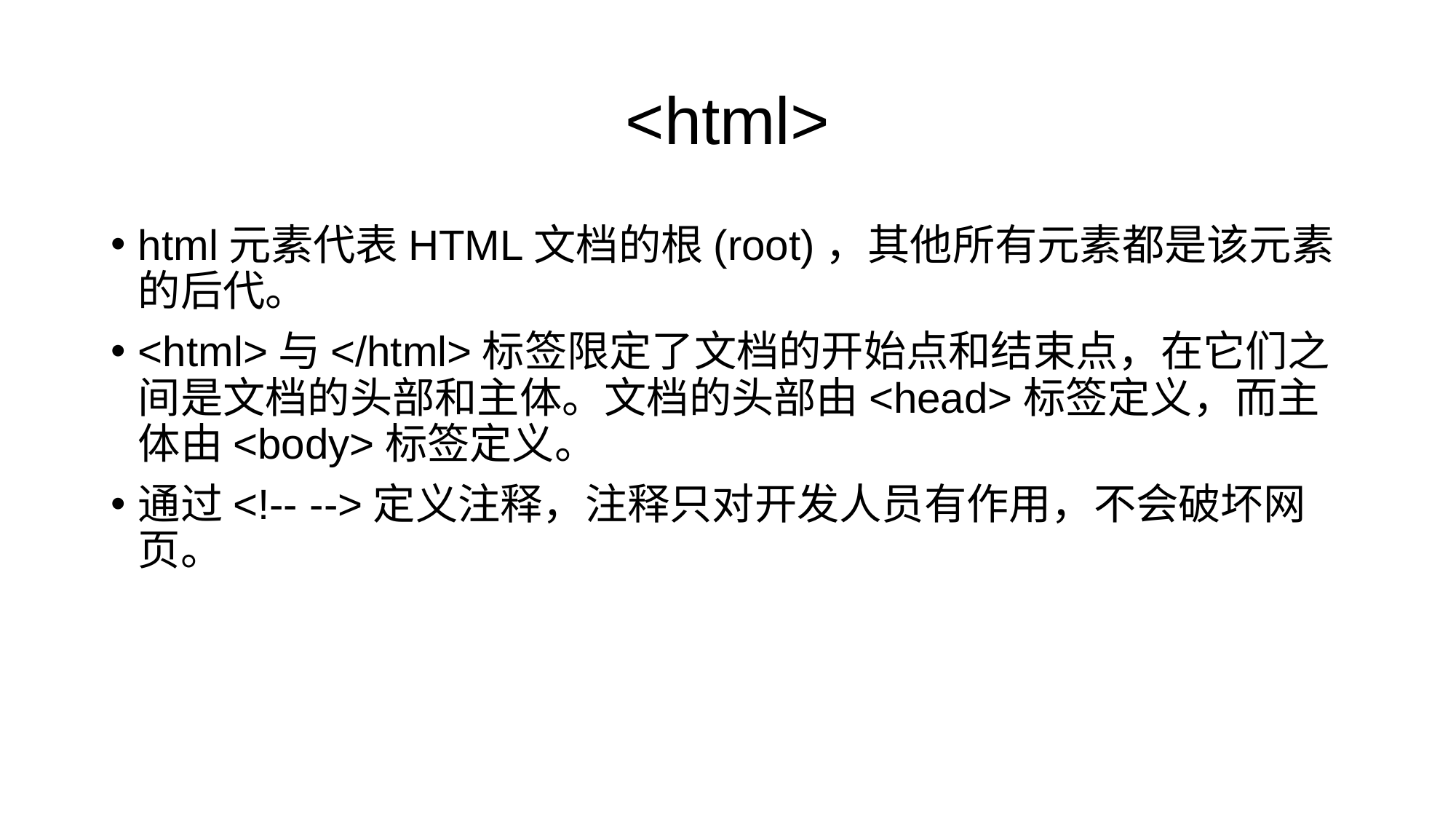

# <html>
html元素代表HTML文档的根(root)，其他所有元素都是该元素的后代。
<html>与</html>标签限定了文档的开始点和结束点，在它们之间是文档的头部和主体。文档的头部由<head>标签定义，而主体由<body>标签定义。
通过<!-- -->定义注释，注释只对开发人员有作用，不会破坏网页。